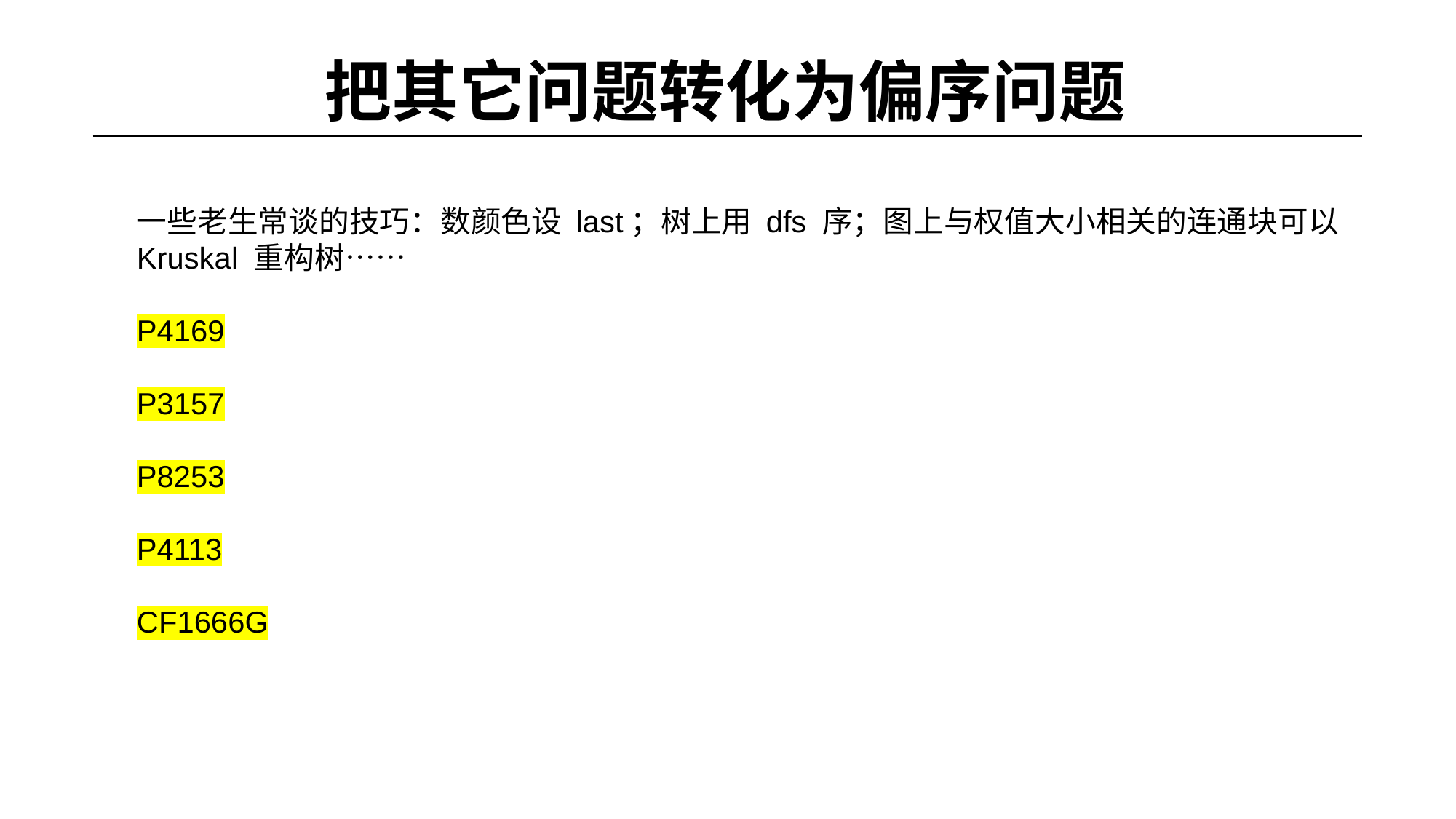

# 把其它问题转化为偏序问题
一些老生常谈的技巧：数颜色设 last；树上用 dfs 序；图上与权值大小相关的连通块可以 Kruskal 重构树……

P4169

P3157

P8253

P4113

CF1666G